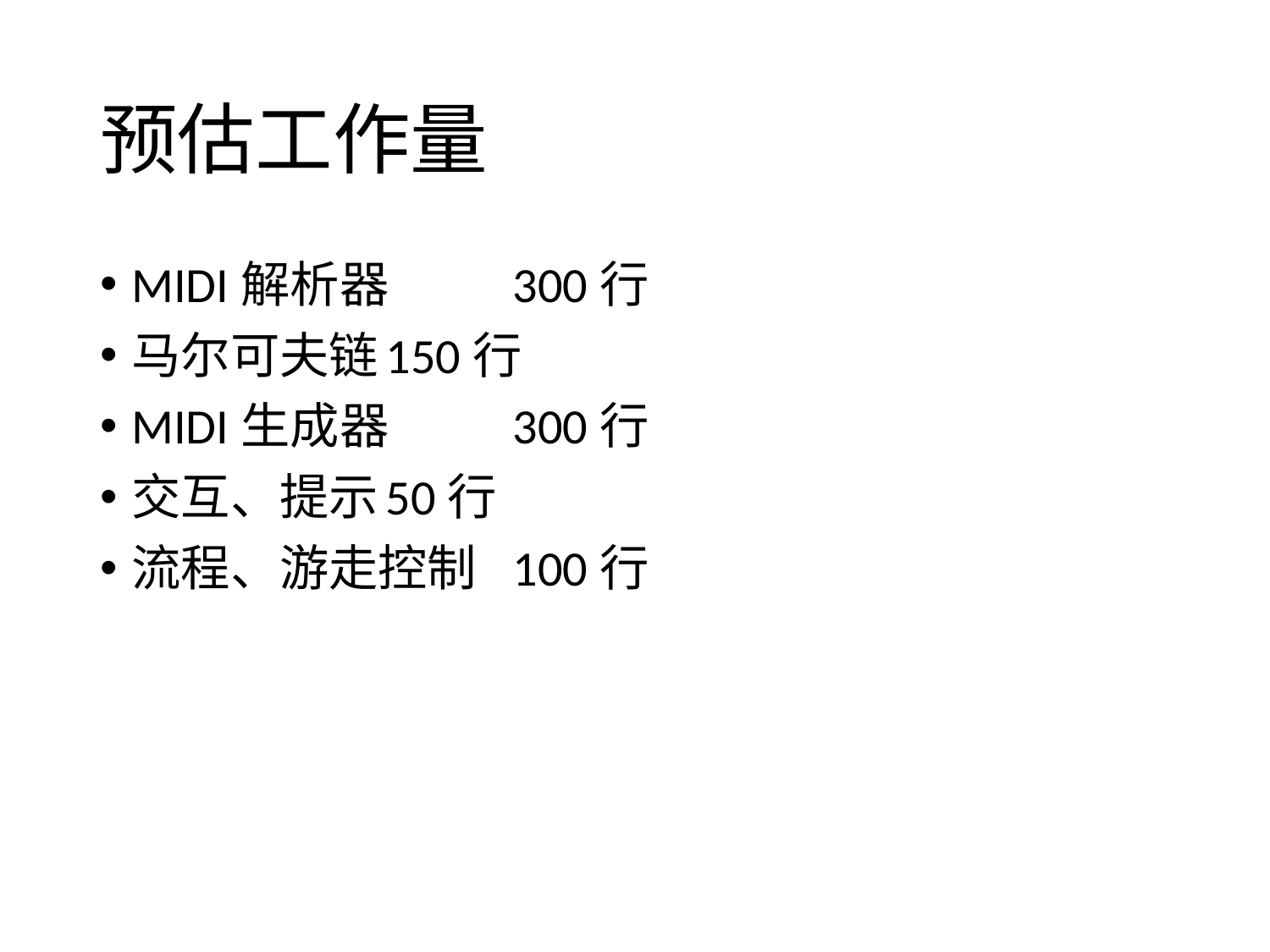

# 预估工作量
MIDI解析器	300行
马尔可夫链	150行
MIDI生成器	300行
交互、提示	50行
流程、游走控制	100行